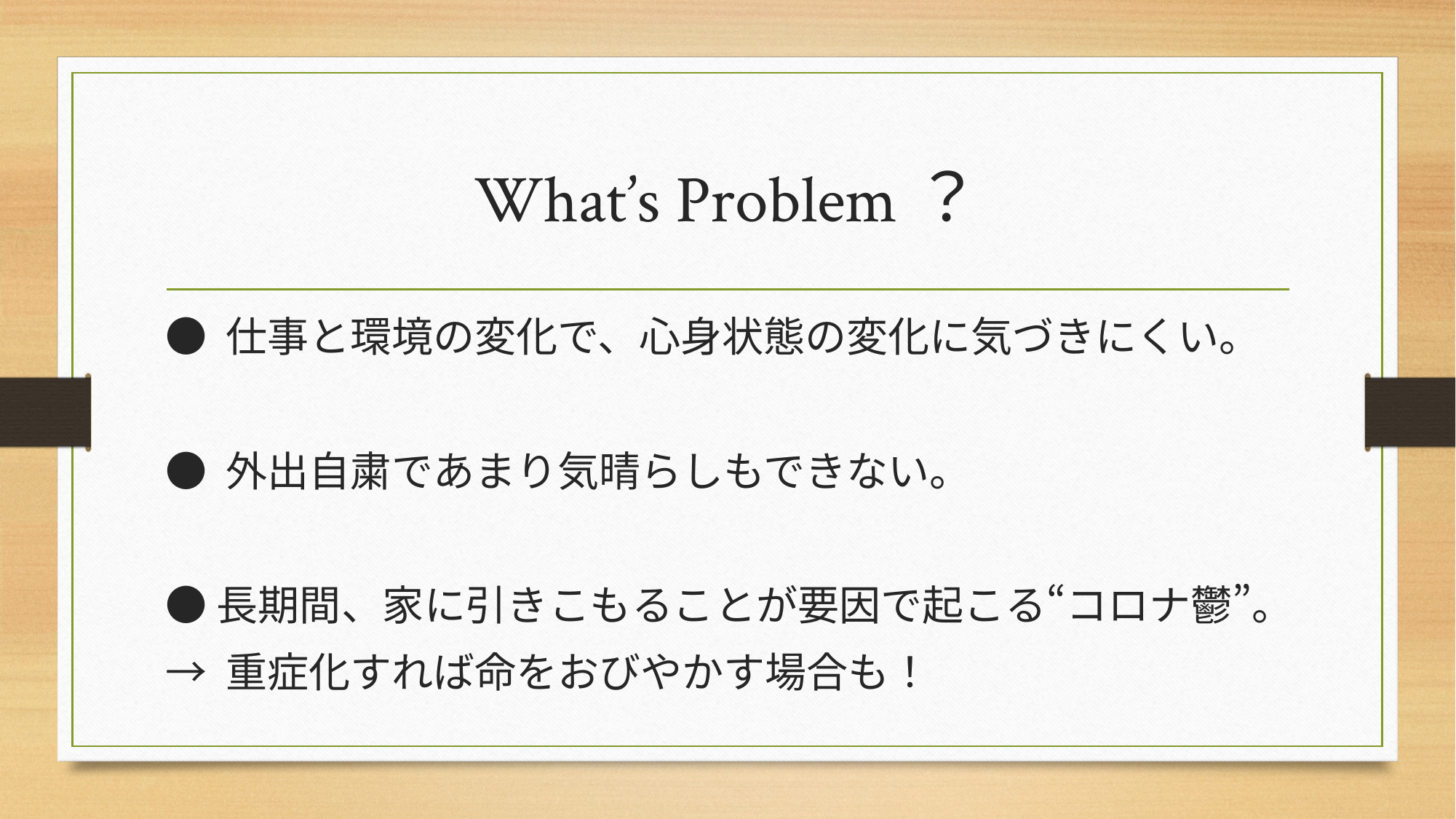

# What’s Problem？
● 仕事と環境の変化で、心身状態の変化に気づきにくい。

● 外出自粛であまり気晴らしもできない。

●長期間、家に引きこもることが要因で起こる“コロナ鬱”。
→ 重症化すれば命をおびやかす場合も！